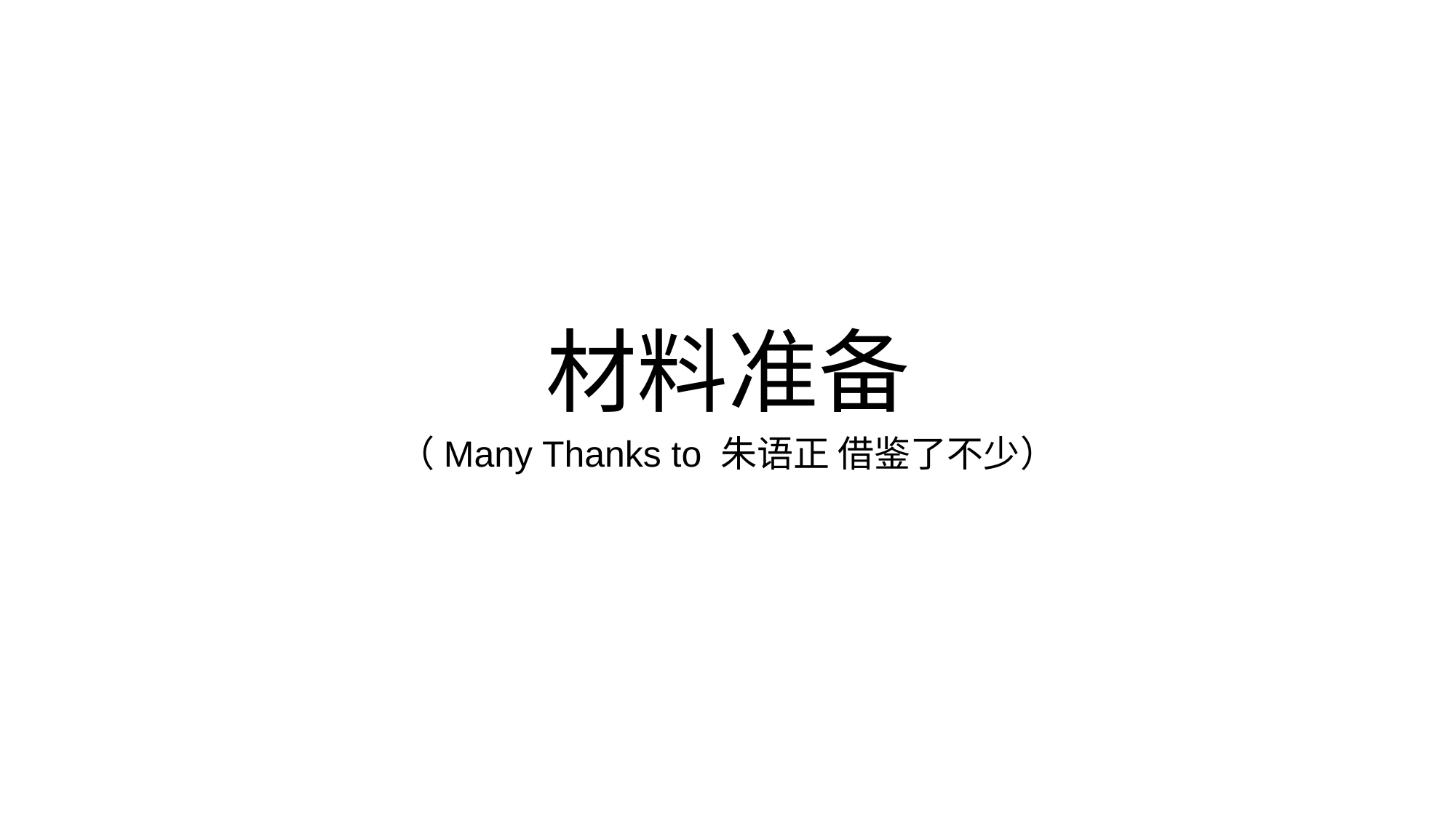

# 材料准备
（Many Thanks to 朱语正 借鉴了不少）